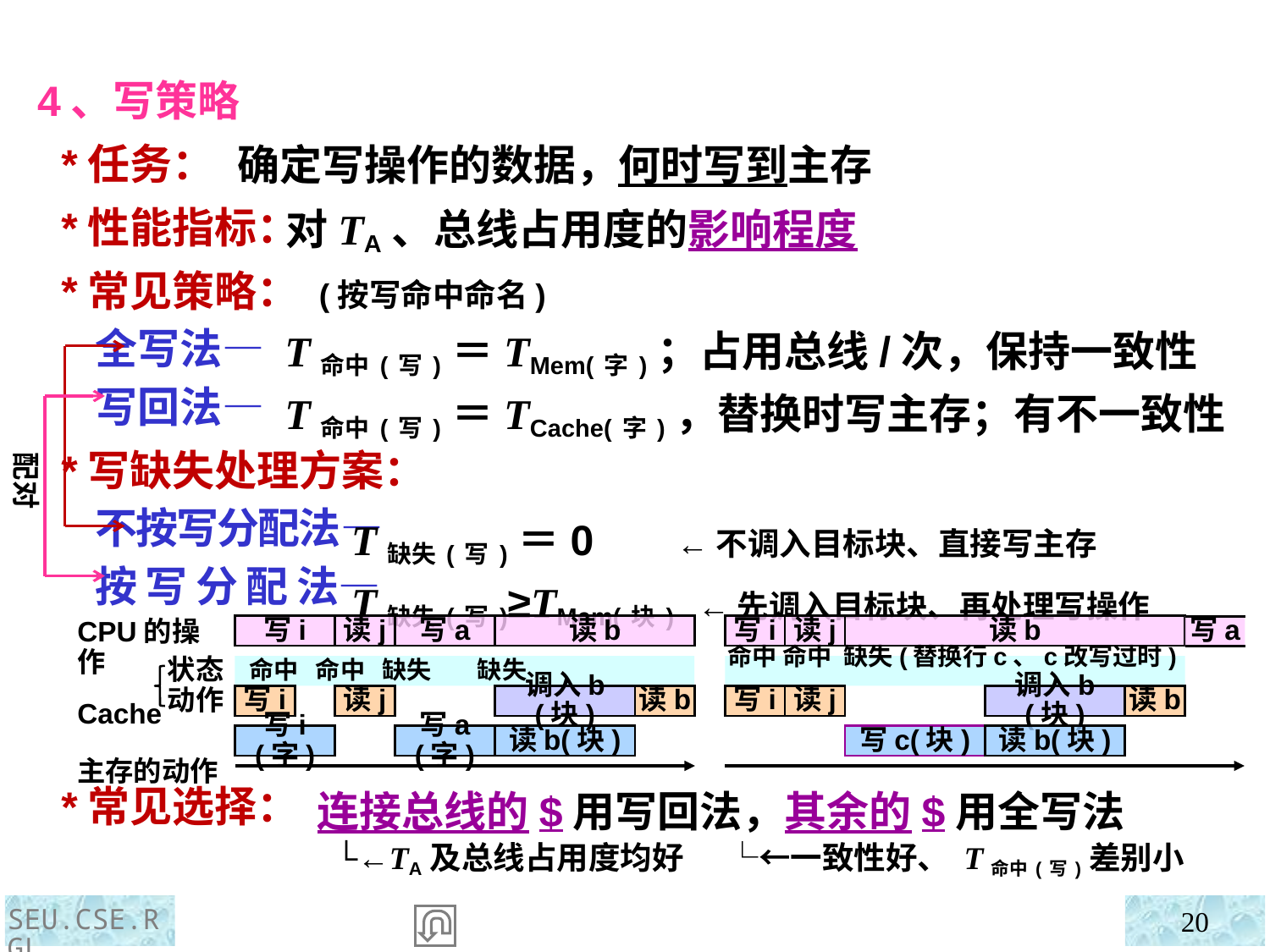

4、写策略
  *任务：
  *性能指标：
  *常见策略： (按写命中命名)
     全写法—
     写回法—
  *写缺失处理方案：
     不按写分配法—
     按写分配法—

  *常见选择：
确定写操作的数据，何时写到主存
    对TA、总线占用度的影响程度

    T命中(写)＝TMem(字)；占用总线/次，保持一致性
    T命中(写)＝TCache(字)，替换时写主存；有不一致性

         T缺失(写)＝0       ←不调入目标块、直接写主存
         T缺失(写)≥TMem(块)  ←先调入目标块、再处理写操作
配对
读b
写a
调入b(块)
读b
读b(块)
写a(字)
写i
读j
读b
写a
命中 命中  缺失(替换行c、c改写过时)
读j
写i
调入b(块)
读b
读b(块)
写c(块)

写i
读j
CPU的操 作

Cache

主存的动作
状态
动作
 命中   命中   缺失        缺失

读j
写i
写i(字)

连接总线的$用写回法，其余的$用全写法
  └←TA及总线占用度均好      └←一致性好、 T命中(写)差别小
SEU.CSE.RGL
20